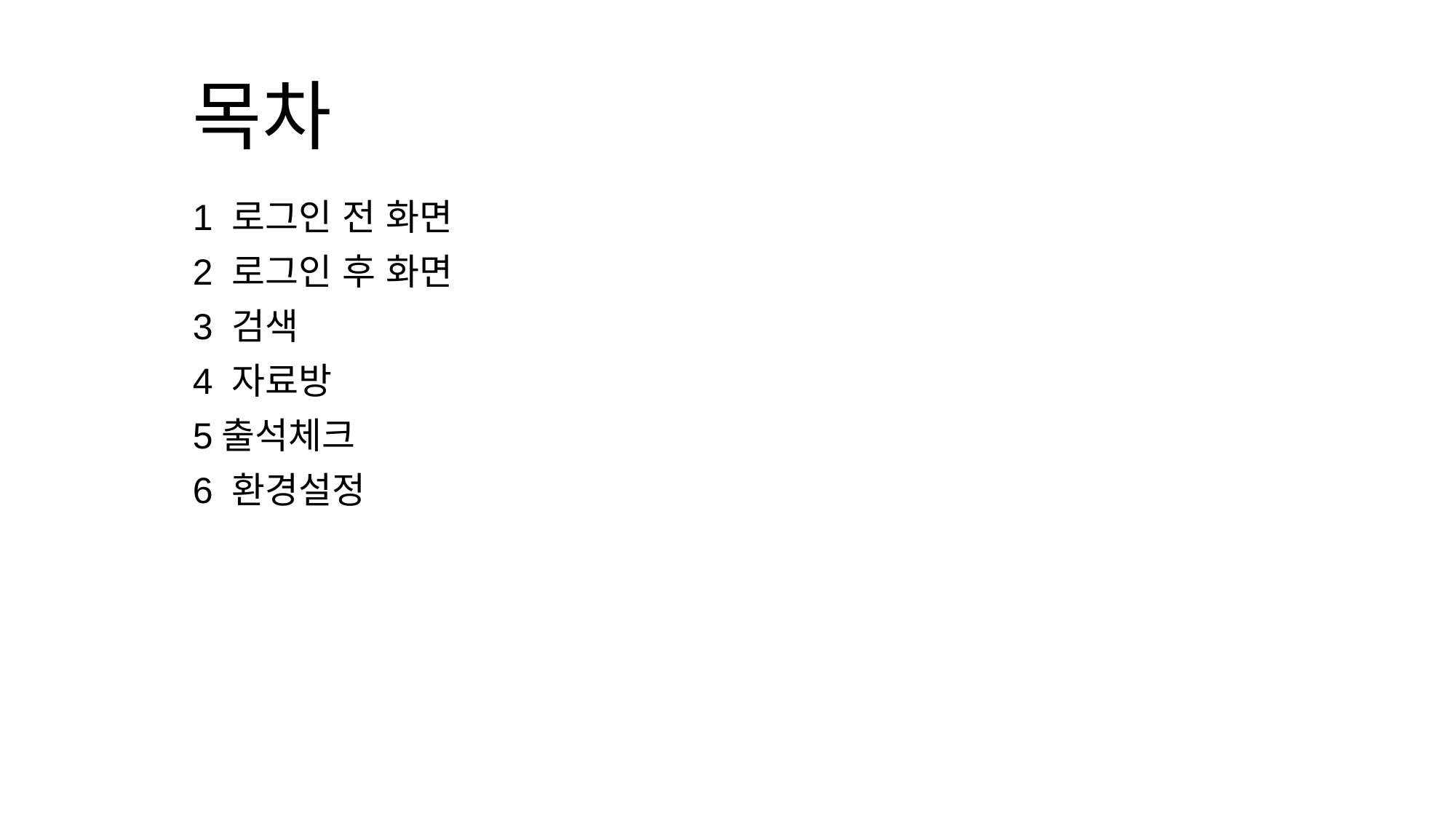

# 목차
1 로그인 전 화면
2 로그인 후 화면
3 검색
4 자료방
5출석체크
6 환경설정